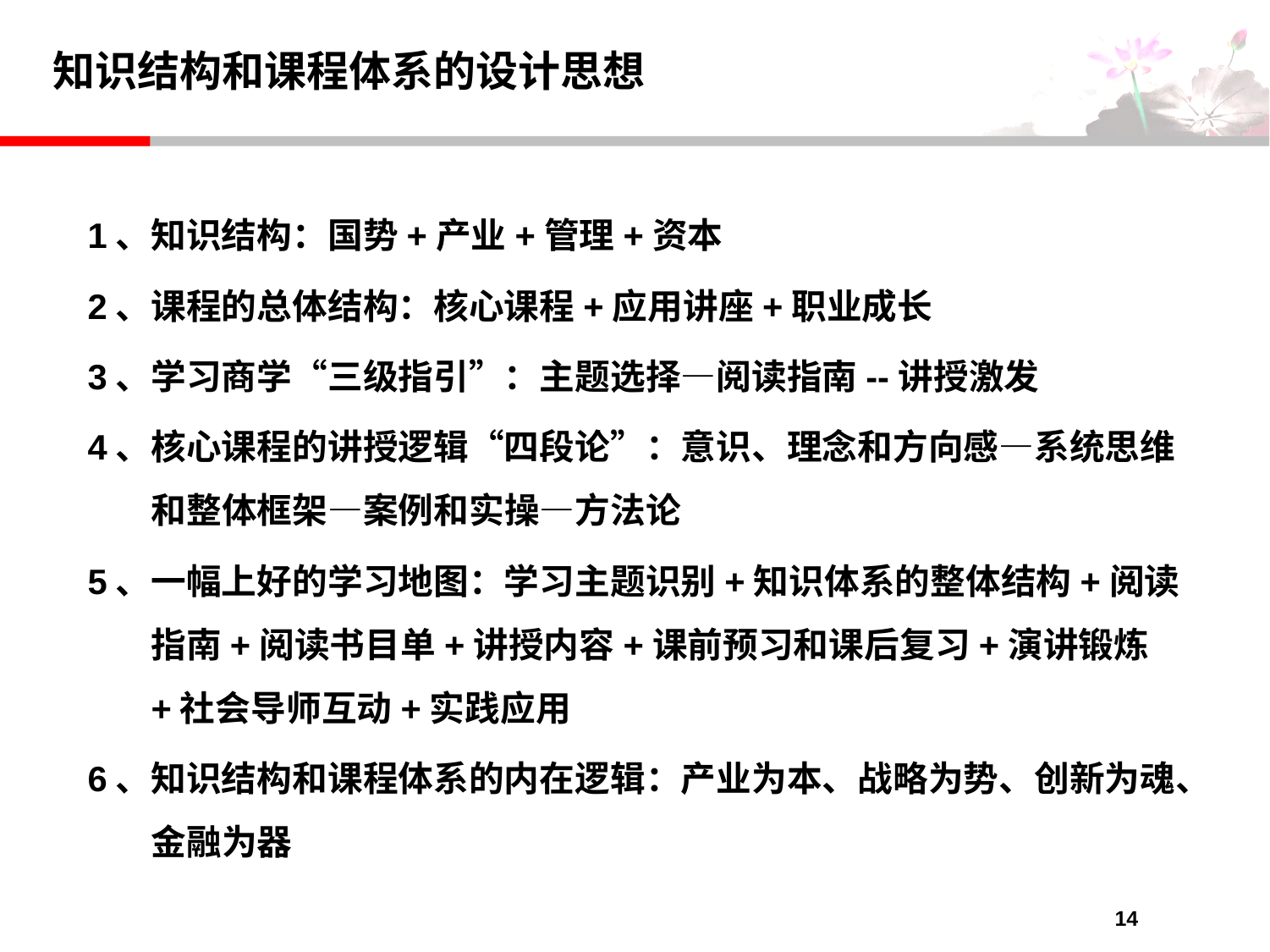

知识结构和课程体系的设计思想
1、知识结构：国势+产业+管理+资本
2、课程的总体结构：核心课程+应用讲座+职业成长
3、学习商学“三级指引”：主题选择—阅读指南--讲授激发
4、核心课程的讲授逻辑“四段论”：意识、理念和方向感—系统思维和整体框架—案例和实操—方法论
5、一幅上好的学习地图：学习主题识别+知识体系的整体结构+阅读指南+阅读书目单+讲授内容+课前预习和课后复习+演讲锻炼+社会导师互动+实践应用
6、知识结构和课程体系的内在逻辑：产业为本、战略为势、创新为魂、金融为器

14